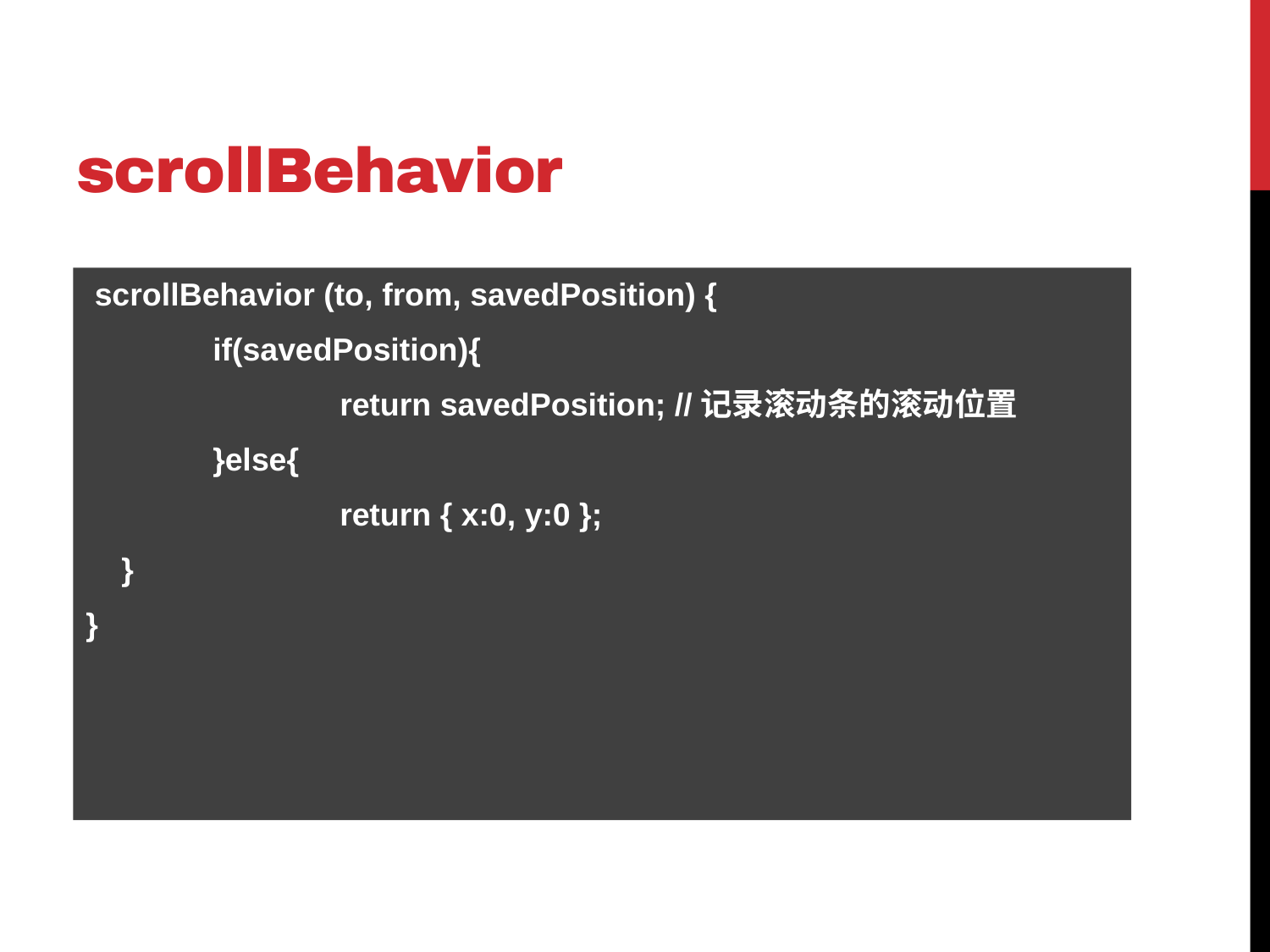

# scrollBehavior
 scrollBehavior (to, from, savedPosition) {
	if(savedPosition){
    		return savedPosition; //记录滚动条的滚动位置
    	}else{
    		return { x:0, y:0 };
    }
}